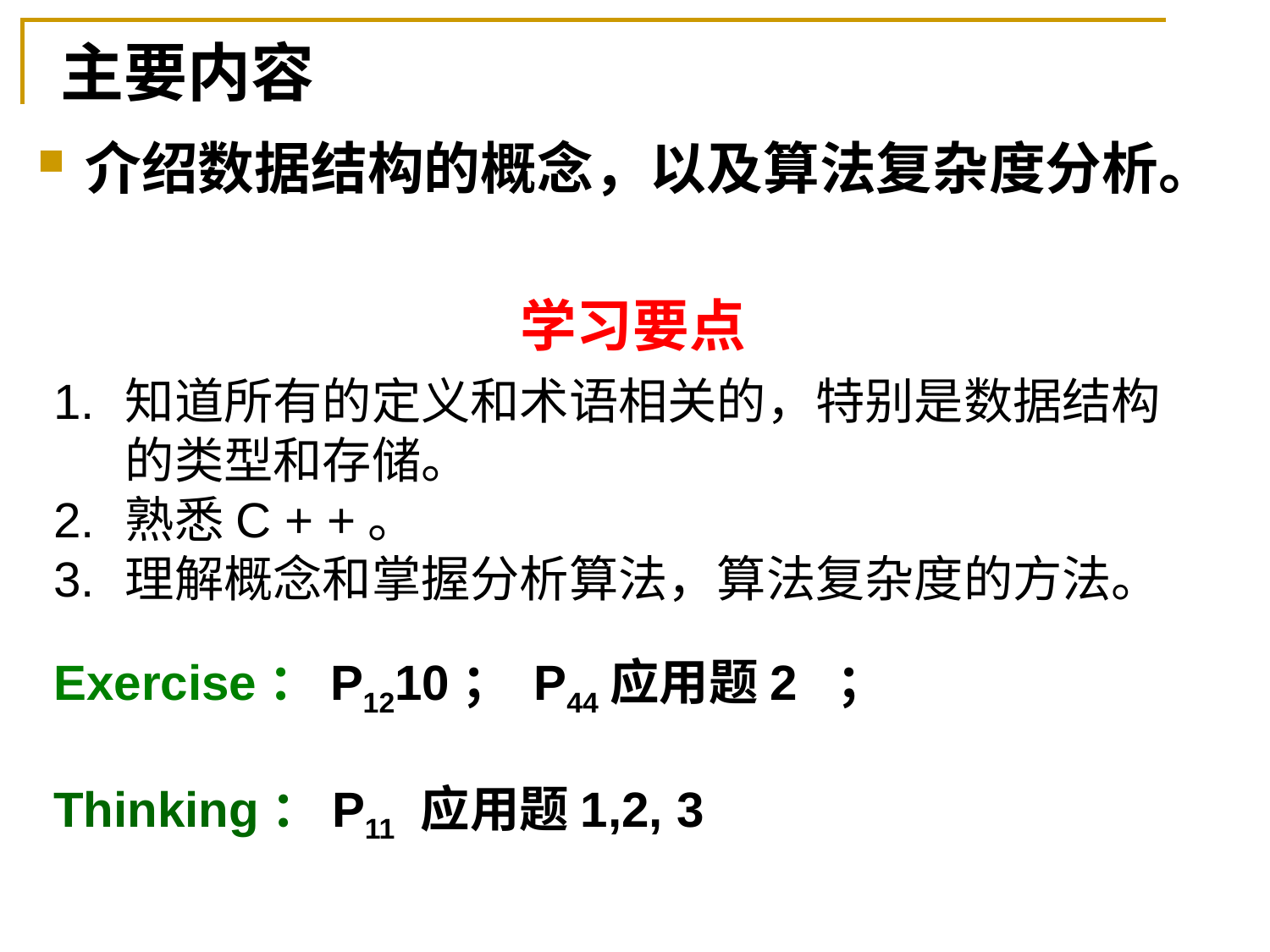

# 主要内容
介绍数据结构的概念，以及算法复杂度分析。

学习要点
知道所有的定义和术语相关的，特别是数据结构的类型和存储。
熟悉C + +。
理解概念和掌握分析算法，算法复杂度的方法。
Exercise：P1210； P44应用题2  ；

Thinking：P11 应用题1,2, 3